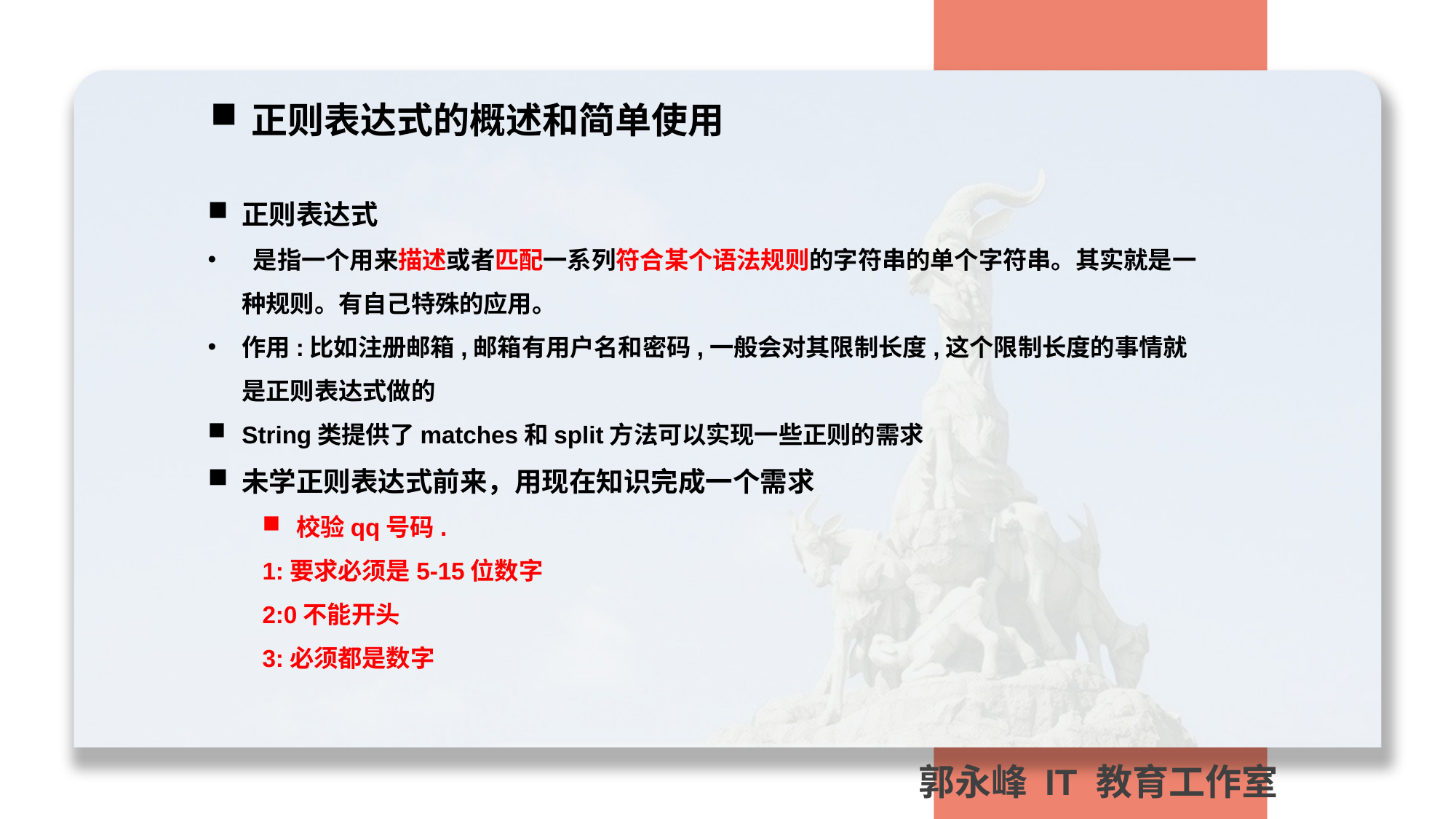

正则表达式的概述和简单使用
正则表达式
 是指一个用来描述或者匹配一系列符合某个语法规则的字符串的单个字符串。其实就是一种规则。有自己特殊的应用。
作用:比如注册邮箱,邮箱有用户名和密码,一般会对其限制长度,这个限制长度的事情就是正则表达式做的
String类提供了matches和split方法可以实现一些正则的需求
未学正则表达式前来，用现在知识完成一个需求
校验qq号码.
1:要求必须是5-15位数字
2:0不能开头
3:必须都是数字